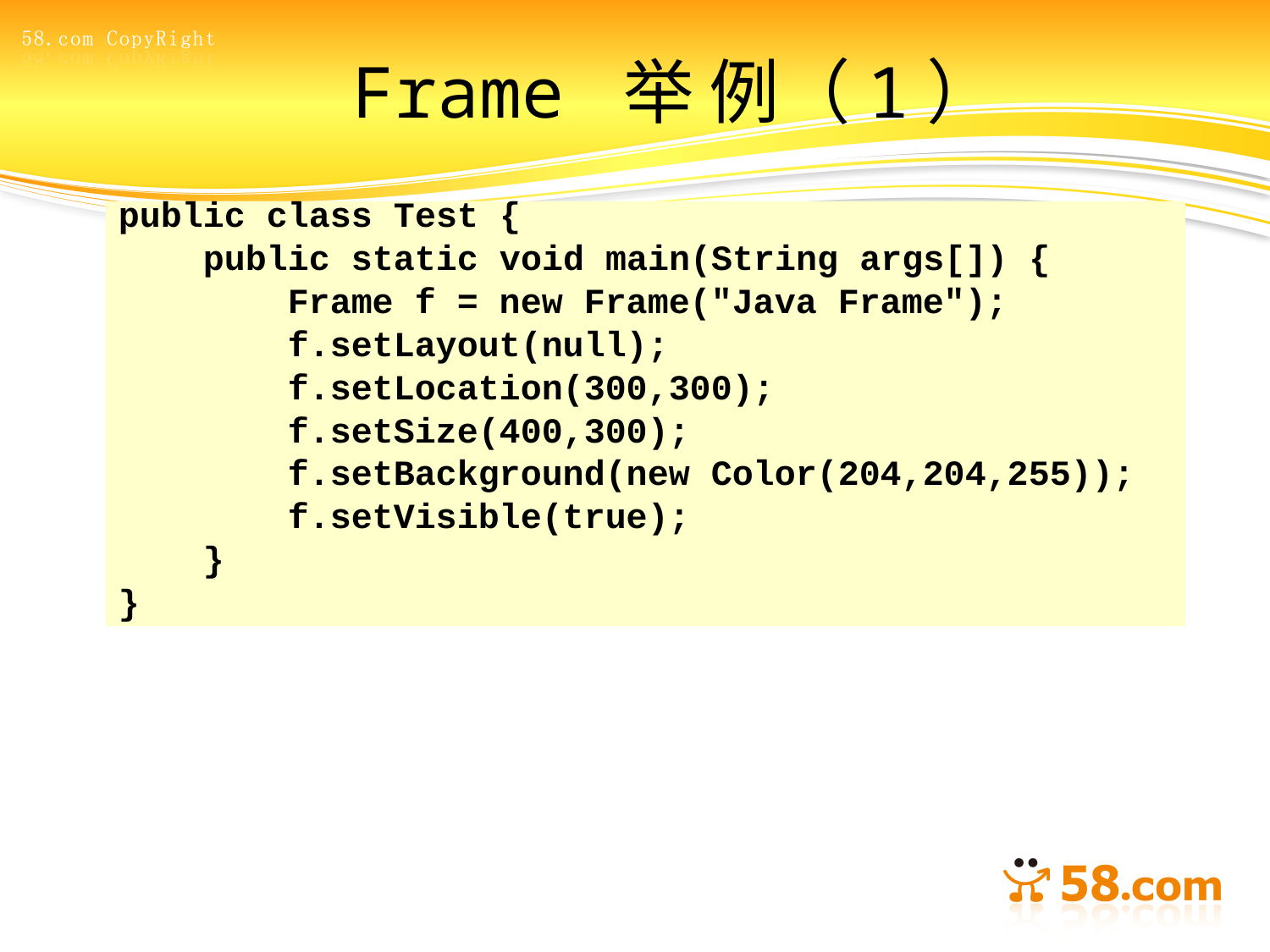

# Frame 举 例（1）
public class Test {
    public static void main(String args[]) {
        Frame f = new Frame("Java Frame");
        f.setLayout(null);
        f.setLocation(300,300);
        f.setSize(400,300);
        f.setBackground(new Color(204,204,255));
        f.setVisible(true);
    }
}